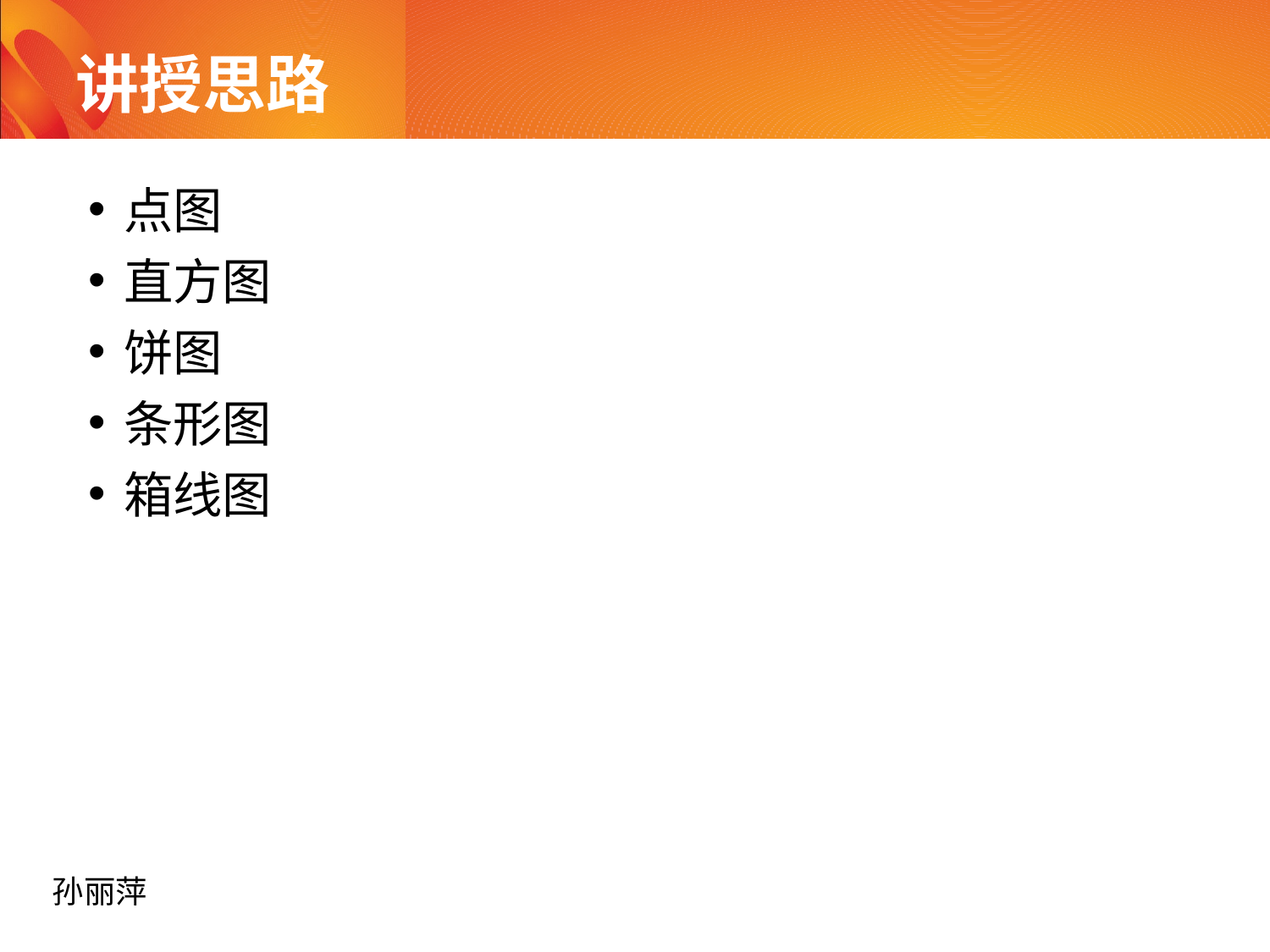

# 讲授思路
点图
直方图
饼图
条形图
箱线图